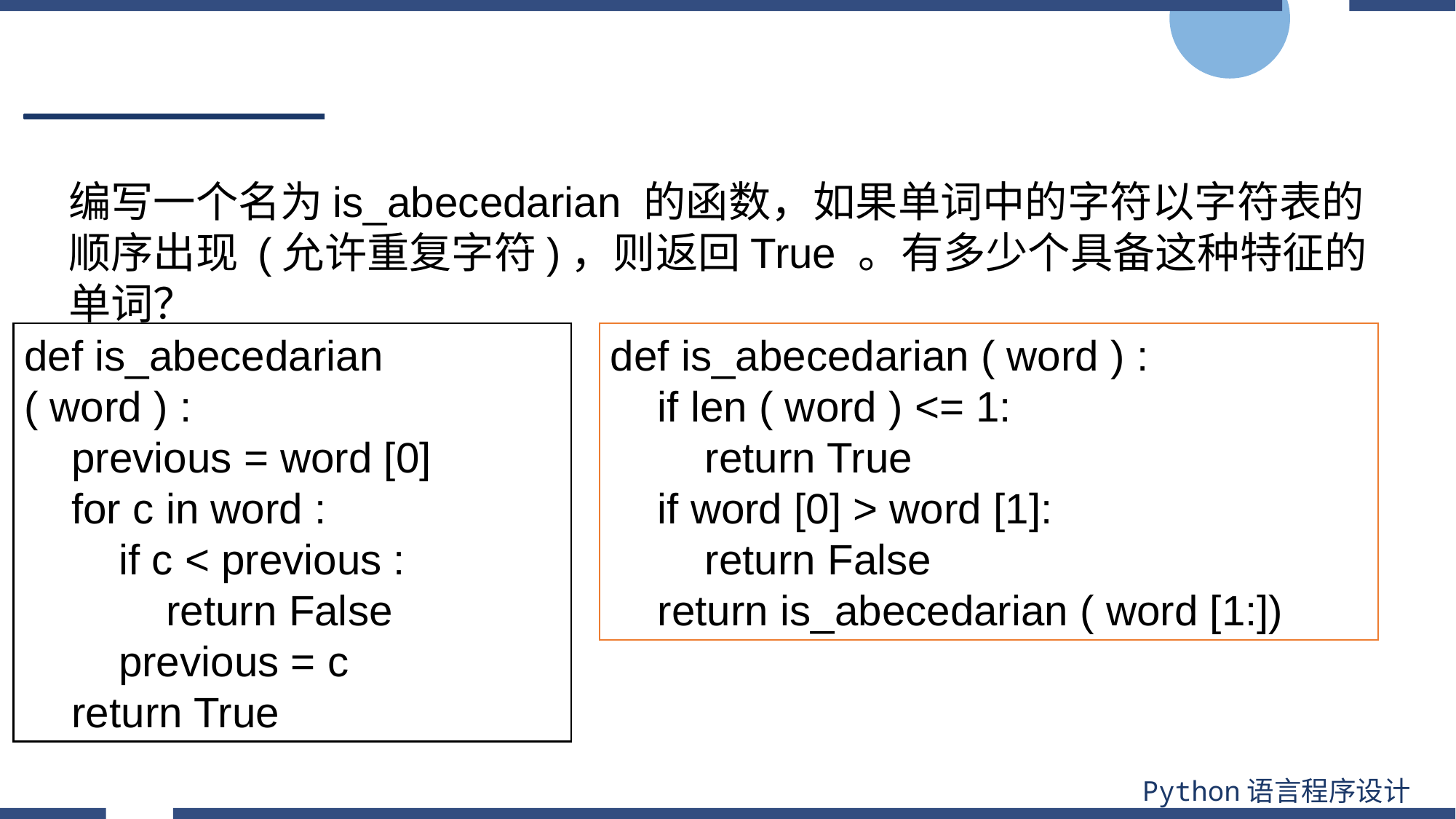

#
编写一个名为is_abecedarian 的函数，如果单词中的字符以字符表的顺序出现 (允许重复字符)，则返回True 。有多少个具备这种特征的单词？
def is_abecedarian ( word ) :
    previous = word [0]
    for c in word :
        if c < previous :
            return False
        previous = c
    return True
def is_abecedarian ( word ) :
    if len ( word ) <= 1:
        return True
    if word [0] > word [1]:
        return False
    return is_abecedarian ( word [1:])